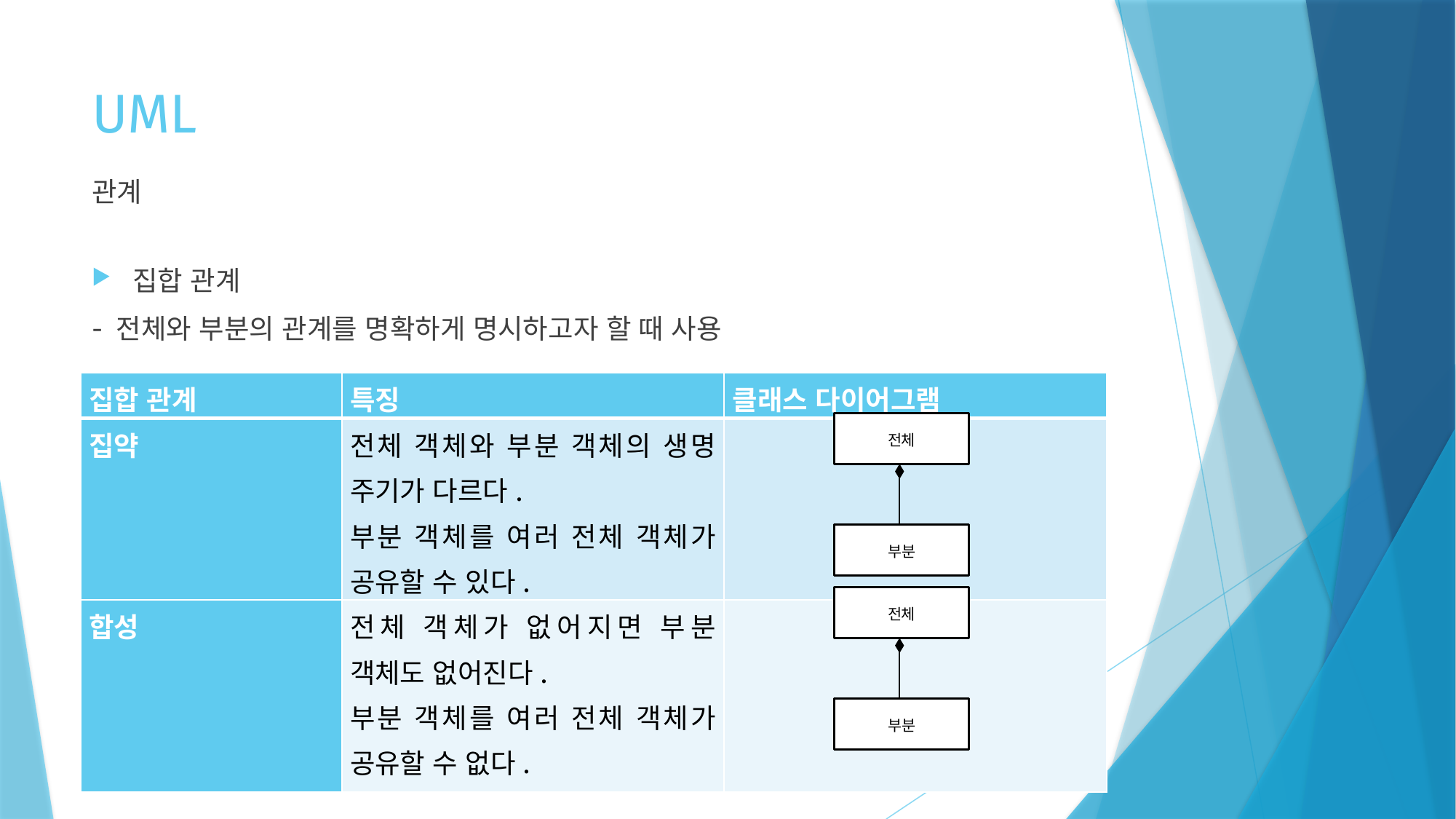

# UML
관계
집합 관계
- 전체와 부분의 관계를 명확하게 명시하고자 할 때 사용
| 집합 관계 | 특징 | 클래스 다이어그램 |
| --- | --- | --- |
| 집약 | 전체 객체와 부분 객체의 생명 주기가 다르다. 부분 객체를 여러 전체 객체가 공유할 수 있다. |  |
| 합성 | 전체 객체가 없어지면 부분 객체도 없어진다. 부분 객체를 여러 전체 객체가 공유할 수 없다. |  |
전체
부분
전체
부분